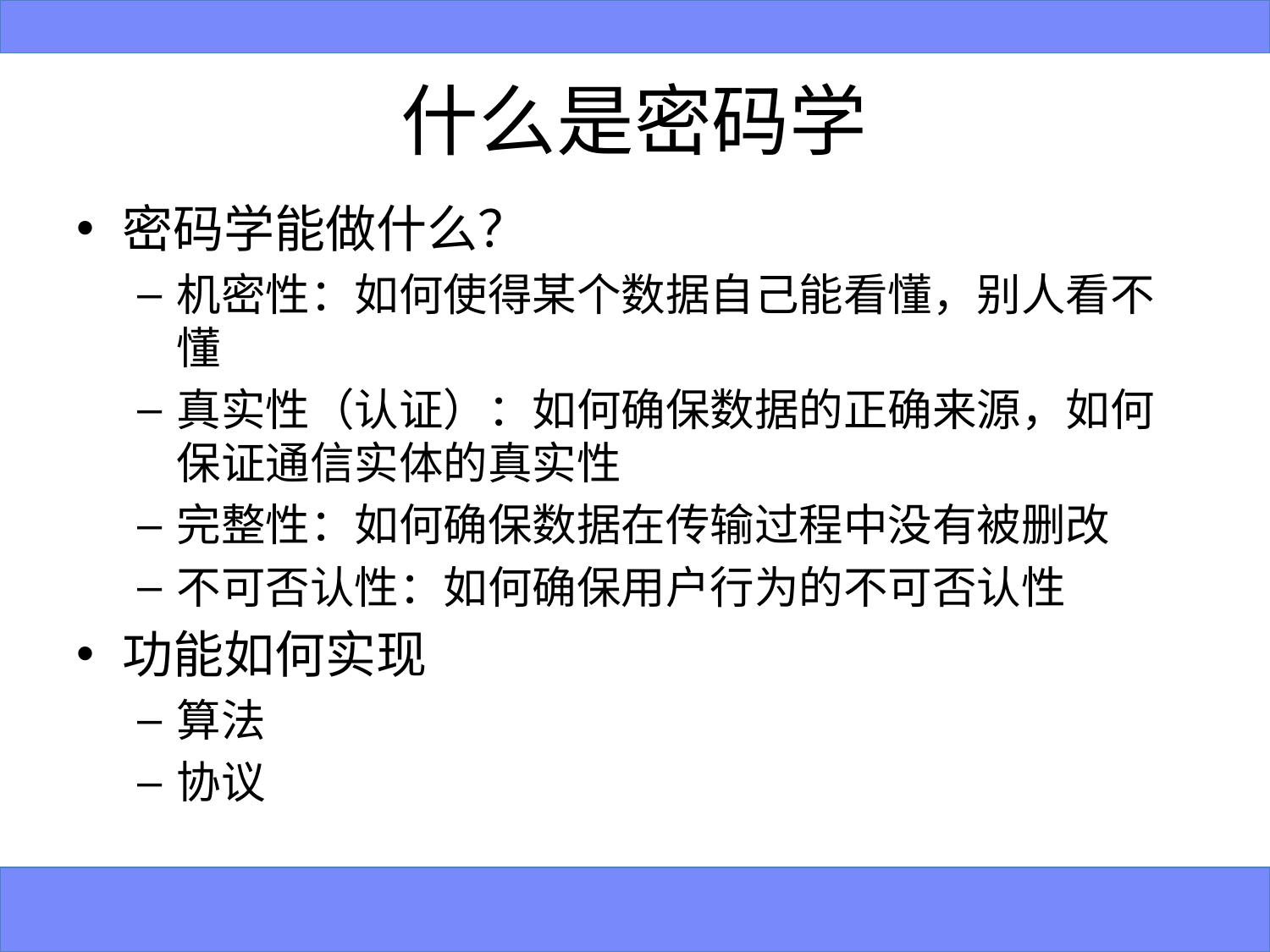

# 什么是密码学
密码学能做什么？
机密性：如何使得某个数据自己能看懂，别人看不懂
真实性（认证）：如何确保数据的正确来源，如何保证通信实体的真实性
完整性：如何确保数据在传输过程中没有被删改
不可否认性：如何确保用户行为的不可否认性
功能如何实现
算法
协议

5